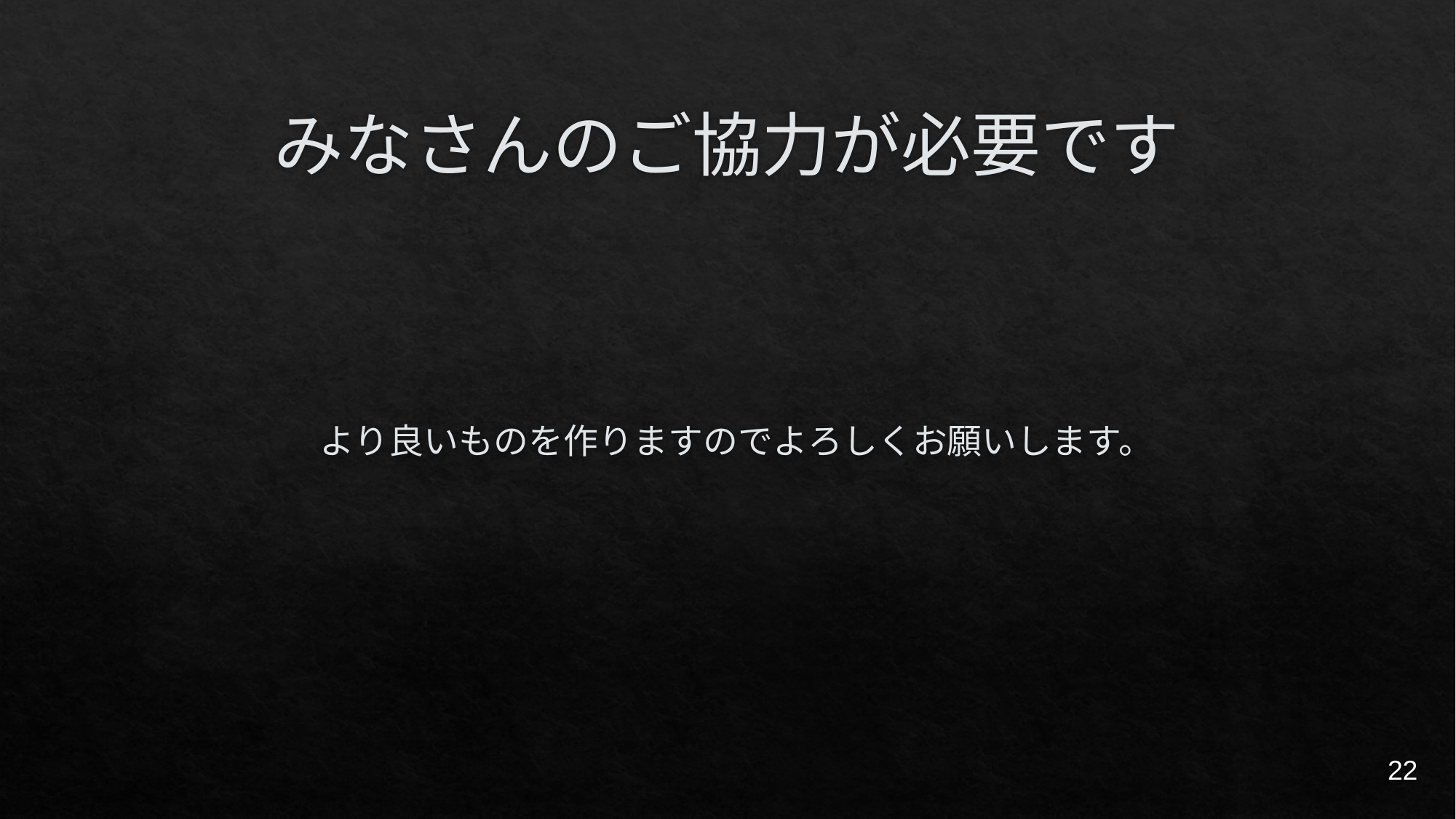

# みなさんのご協力が必要です
より良いものを作りますのでよろしくお願いします。
22